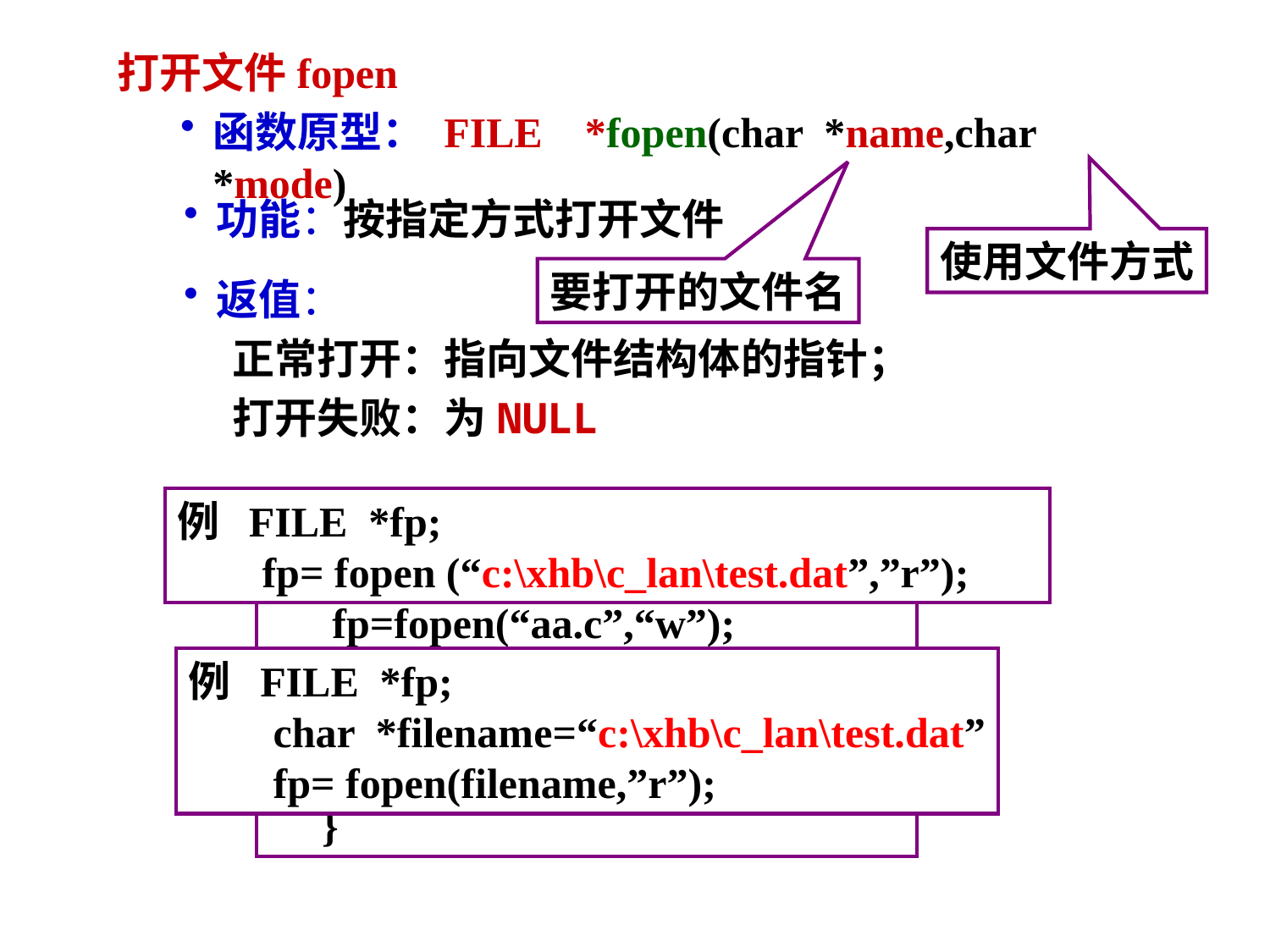

打开文件fopen
函数原型： FILE    *fopen(char  *name,char *mode)
功能：按指定方式打开文件
返值：
    正常打开：指向文件结构体的指针；
    打开失败：为NULL
使用文件方式
要打开的文件名
例  FILE  *fp;
        fp= fopen (“c:\xhb\c_lan\test.dat”,”r”);
例 文件打开与测试
     FILE   *fp;
      fp=fopen(“aa.c”,“w”);
      if(fp= =NULL)
     {     printf(“File open error!\n”);
            exit(0);
     }
例  FILE  *fp;
        char  *filename=“c:\xhb\c_lan\test.dat”
        fp= fopen(filename,”r”);